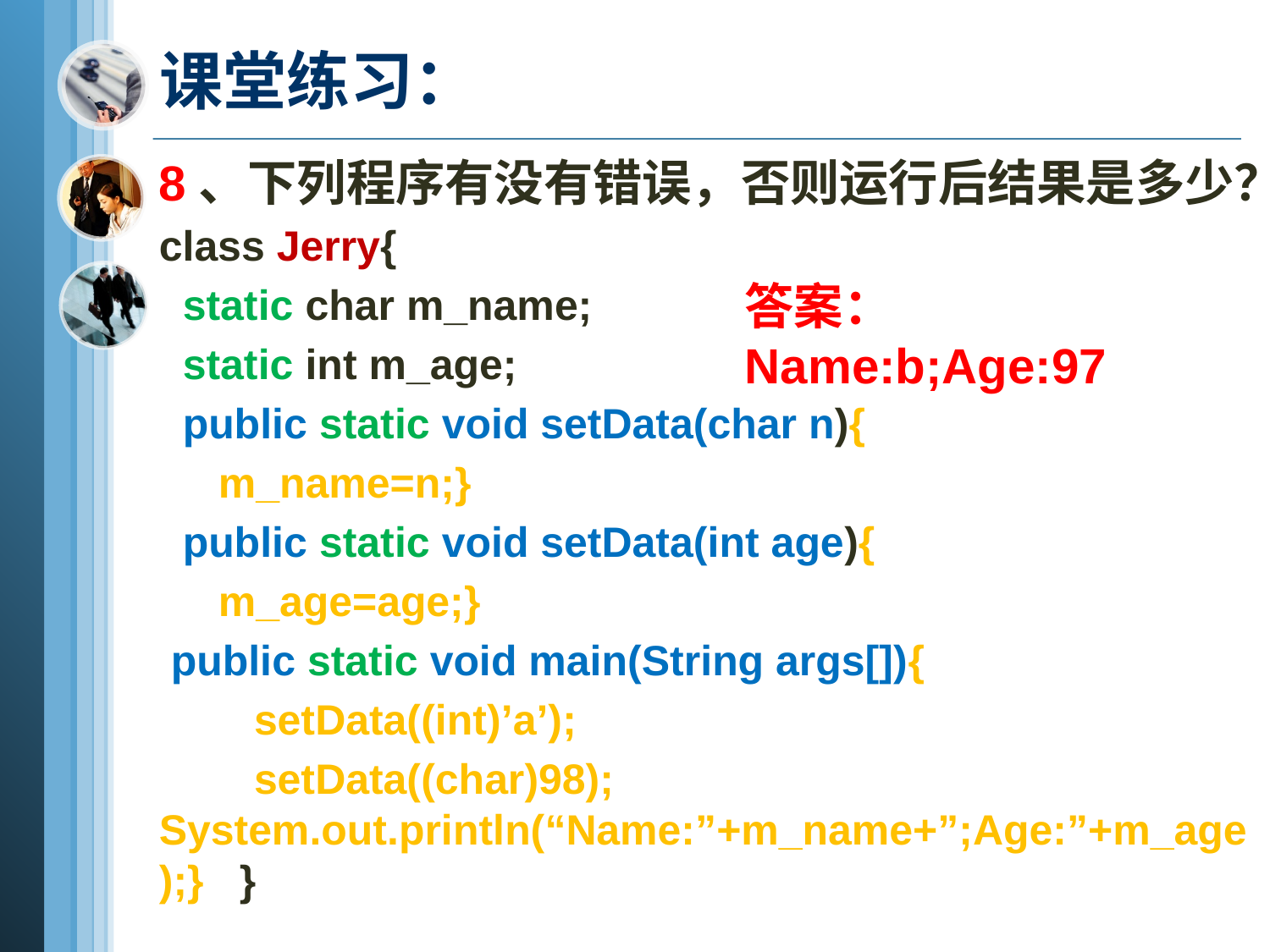

# 课堂练习：
8、下列程序有没有错误，否则运行后结果是多少？
class Jerry{
  static char m_name;
  static int m_age;
  public static void setData(char n){
     m_name=n;}
  public static void setData(int age){
     m_age=age;}
 public static void main(String args[]){
        setData((int)’a’);
        setData((char)98);       System.out.println(“Name:”+m_name+”;Age:”+m_age);}   }
答案：Name:b;Age:97